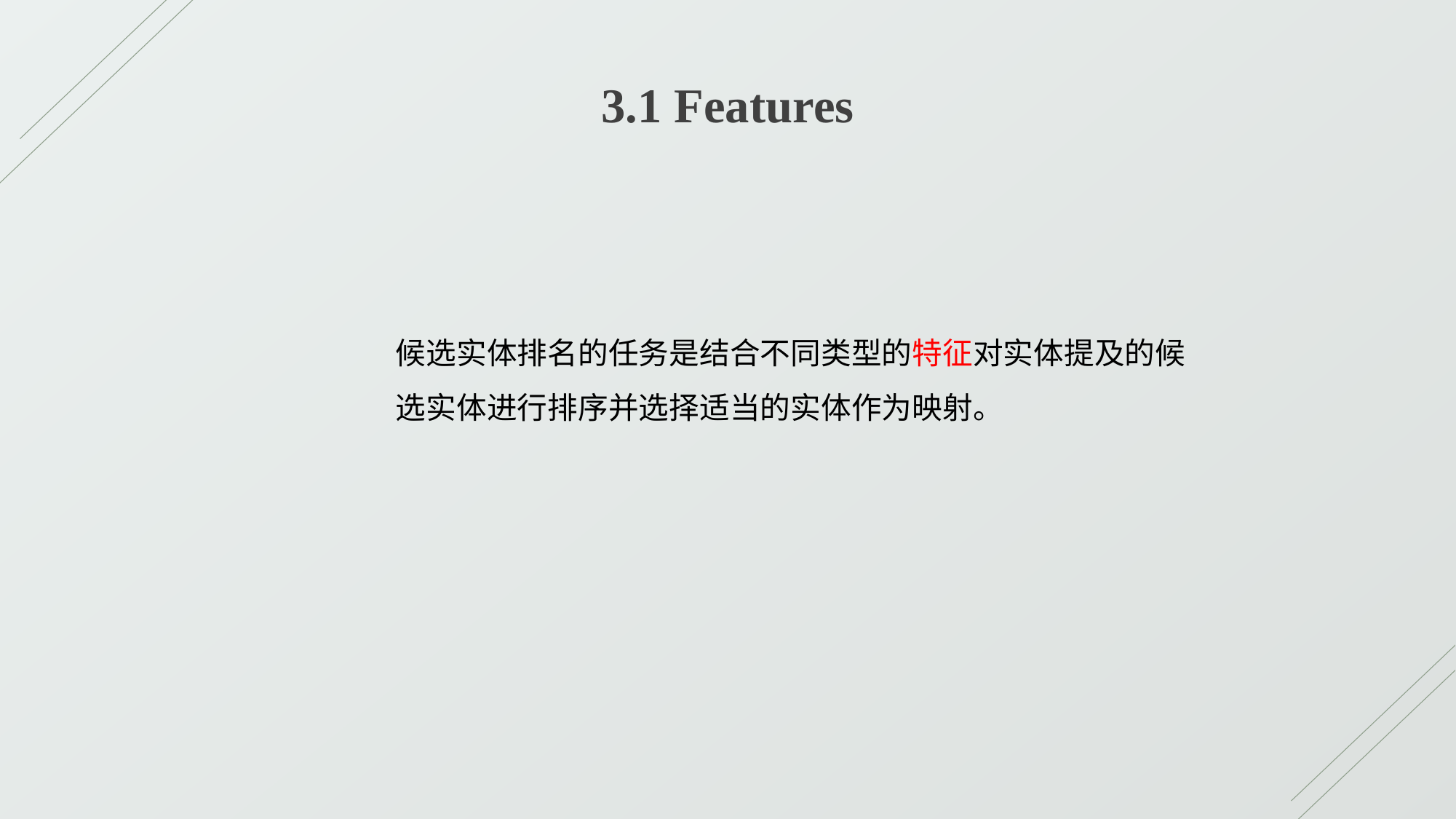

3.1 Features

候选实体排名的任务是结合不同类型的特征对实体提及的候选实体进行排序并选择适当的实体作为映射。